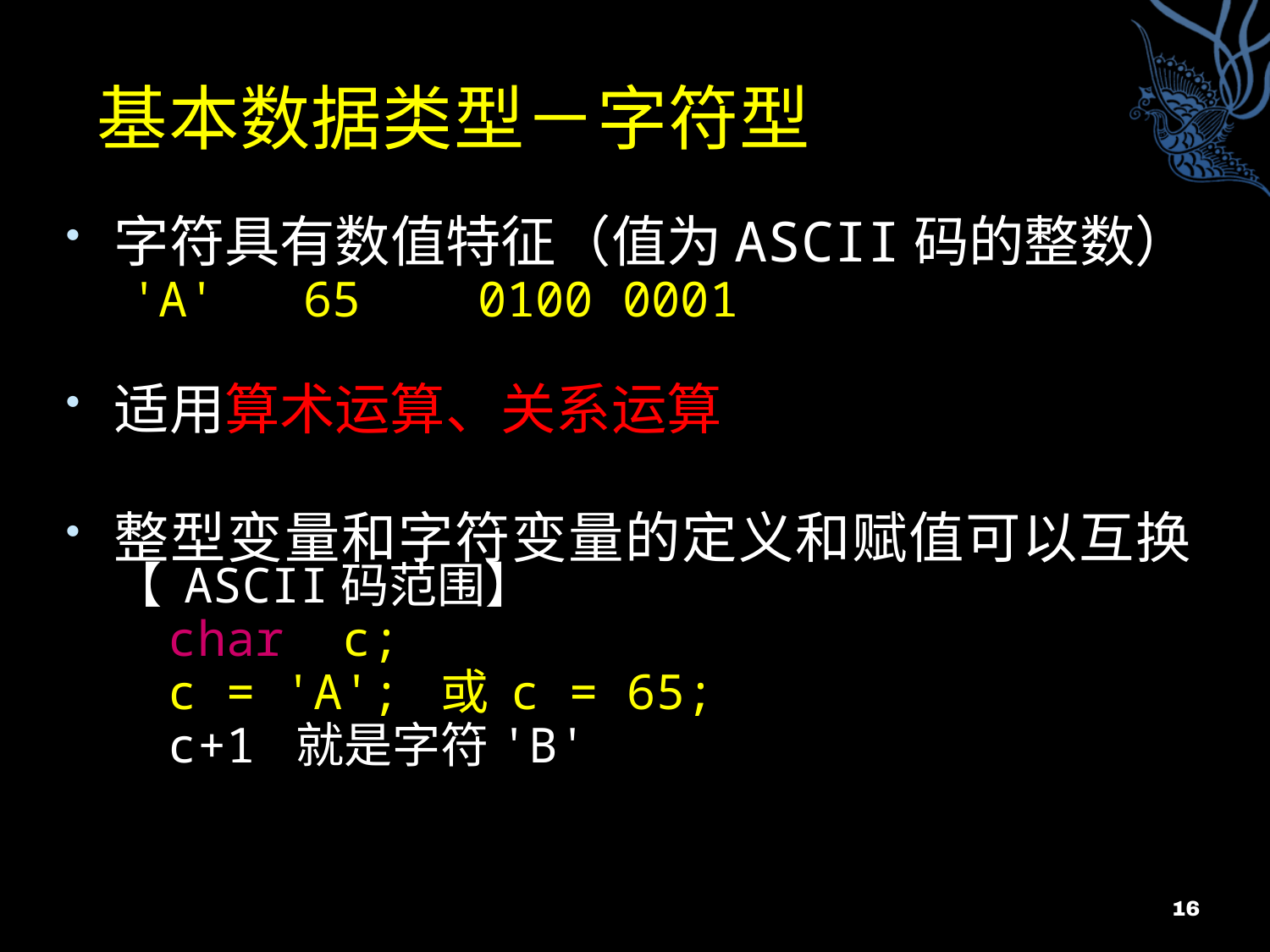

# 基本数据类型－字符型
字符具有数值特征（值为ASCII码的整数）
'A'   65    0100 0001

适用算术运算、关系运算

整型变量和字符变量的定义和赋值可以互换【 ASCII码范围】
char  c;
c = 'A'; 或 c = 65;
c+1 就是字符'B'
16